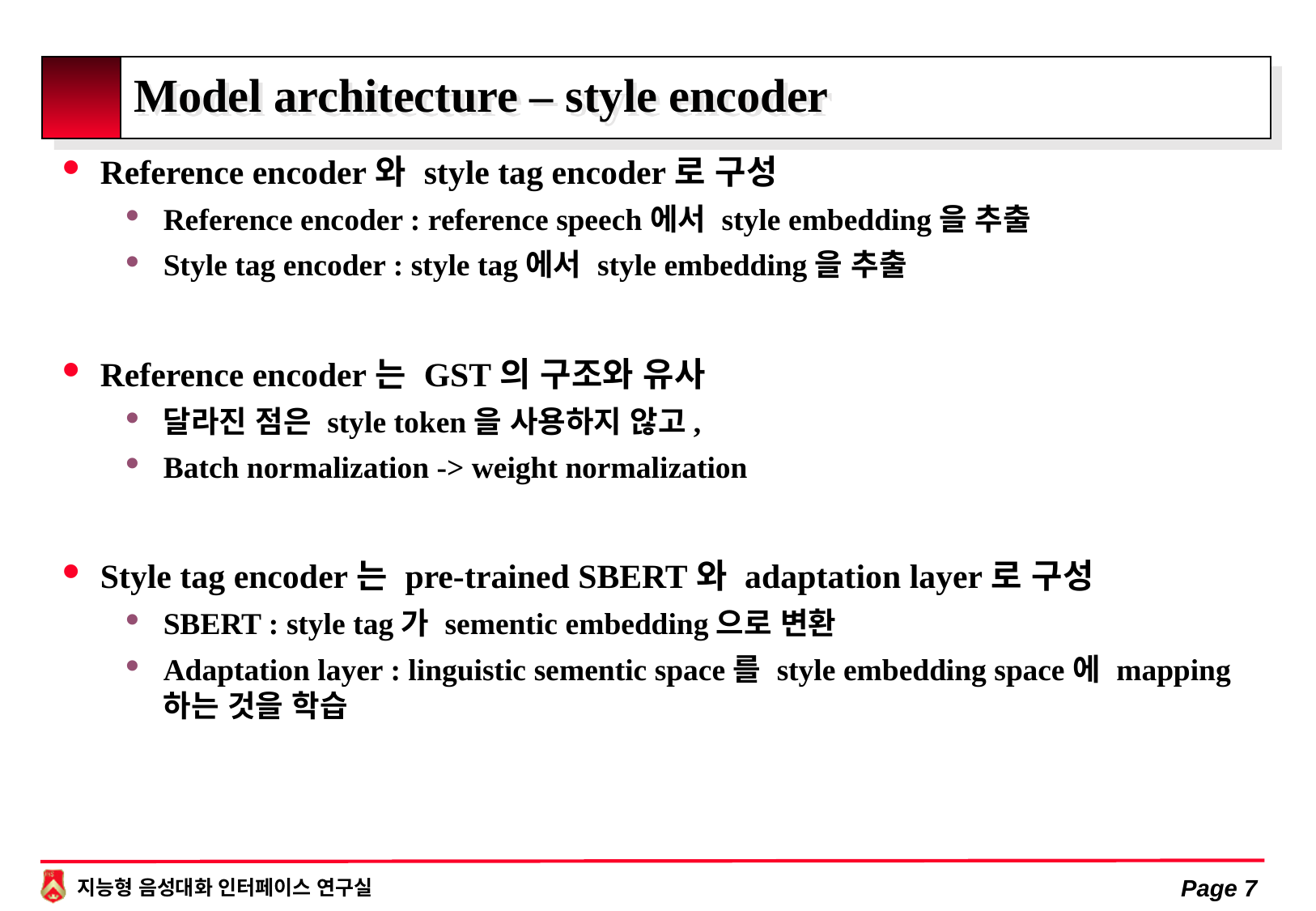

# Model architecture – style encoder
Reference encoder와 style tag encoder로 구성
Reference encoder : reference speech에서 style embedding을 추출
Style tag encoder : style tag에서 style embedding을 추출

Reference encoder는 GST의 구조와 유사
달라진 점은 style token을 사용하지 않고,
Batch normalization -> weight normalization

Style tag encoder는 pre-trained SBERT와 adaptation layer로 구성
SBERT : style tag가 sementic embedding으로 변환
Adaptation layer : linguistic sementic space를 style embedding space에 mapping하는 것을 학습

Page 7